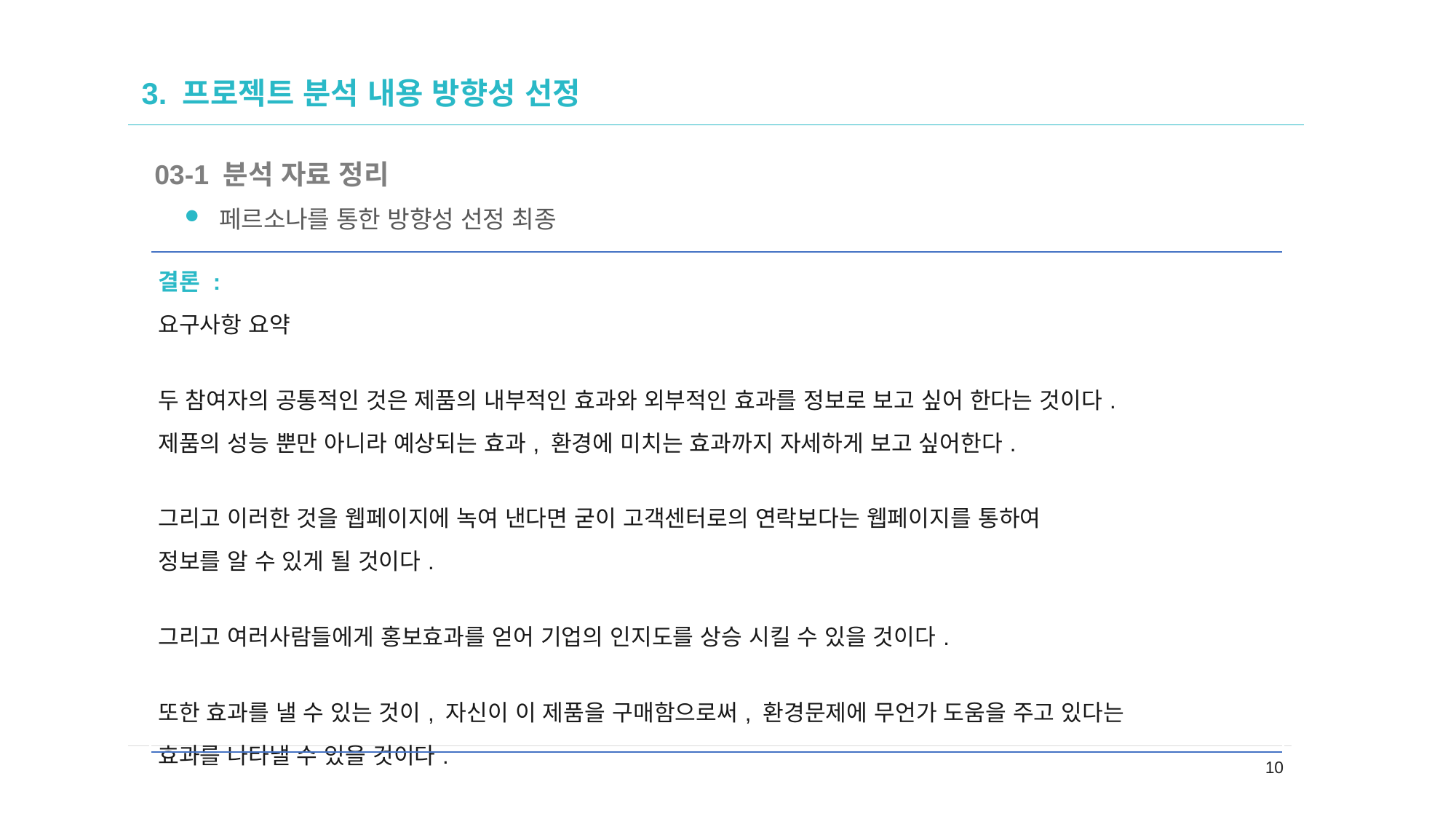

02
# 3. 프로젝트 분석 내용 방향성 선정
03-1 분석 자료 정리
페르소나를 통한 방향성 선정 최종
| 결론 : 요구사항 요약 두 참여자의 공통적인 것은 제품의 내부적인 효과와 외부적인 효과를 정보로 보고 싶어 한다는 것이다. 제품의 성능 뿐만 아니라 예상되는 효과, 환경에 미치는 효과까지 자세하게 보고 싶어한다. 그리고 이러한 것을 웹페이지에 녹여 낸다면 굳이 고객센터로의 연락보다는 웹페이지를 통하여 정보를 알 수 있게 될 것이다. 그리고 여러사람들에게 홍보효과를 얻어 기업의 인지도를 상승 시킬 수 있을 것이다. 또한 효과를 낼 수 있는 것이, 자신이 이 제품을 구매함으로써, 환경문제에 무언가 도움을 주고 있다는 효과를 나타낼 수 있을 것이다. |
| --- |
10